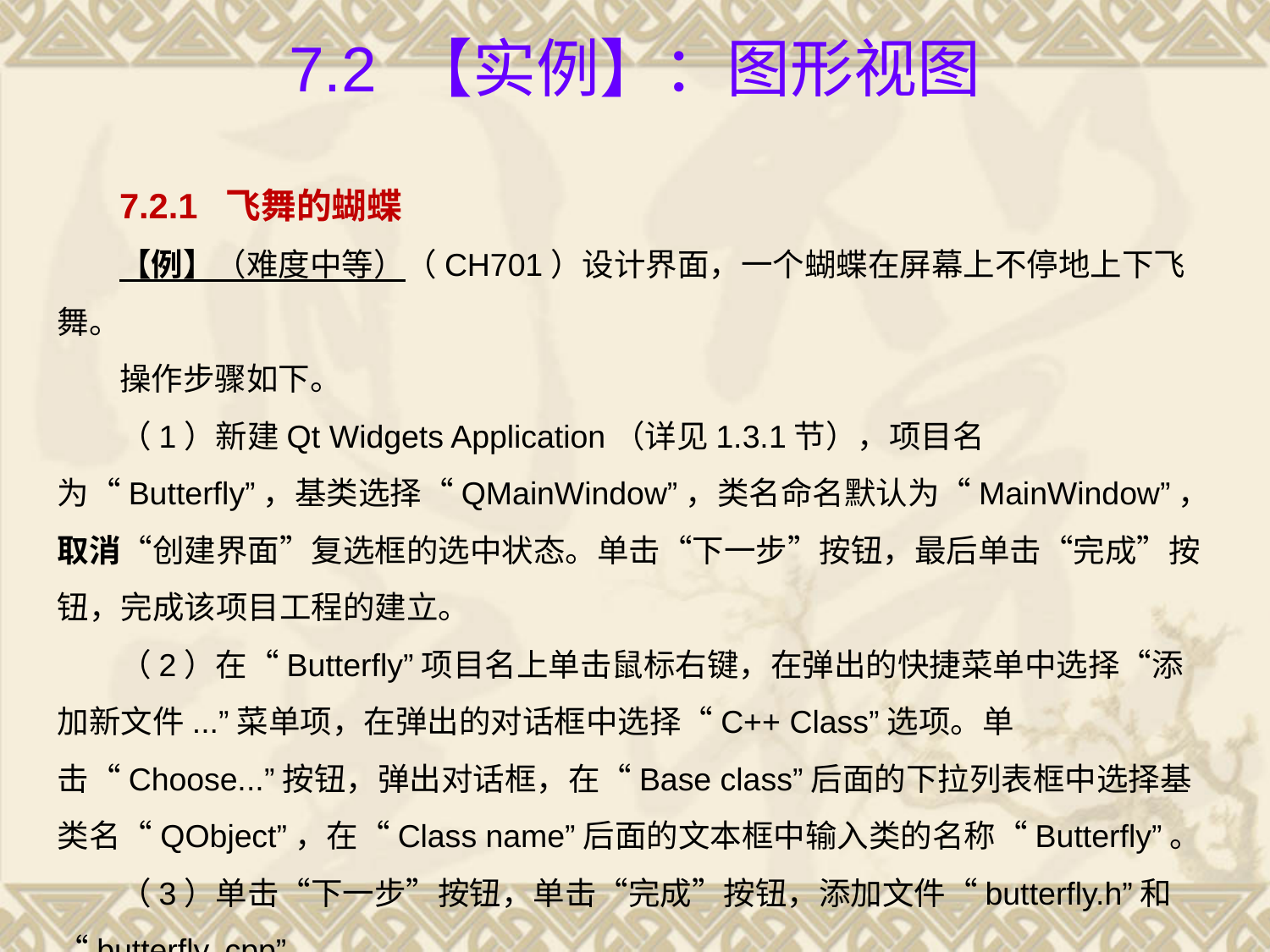

# 7.2 【实例】：图形视图
7.2.1  飞舞的蝴蝶
【例】（难度中等）（CH701）设计界面，一个蝴蝶在屏幕上不停地上下飞舞。
操作步骤如下。
（1）新建Qt Widgets Application（详见1.3.1节），项目名为“Butterfly”，基类选择“QMainWindow”，类名命名默认为“MainWindow”，取消“创建界面”复选框的选中状态。单击“下一步”按钮，最后单击“完成”按钮，完成该项目工程的建立。
（2）在“Butterfly”项目名上单击鼠标右键，在弹出的快捷菜单中选择“添加新文件...”菜单项，在弹出的对话框中选择“C++ Class”选项。单击“Choose...”按钮，弹出对话框，在“Base class”后面的下拉列表框中选择基类名“QObject”，在“Class name”后面的文本框中输入类的名称“Butterfly”。
（3）单击“下一步”按钮，单击“完成”按钮，添加文件“butterfly.h”和“butterfly. cpp”。